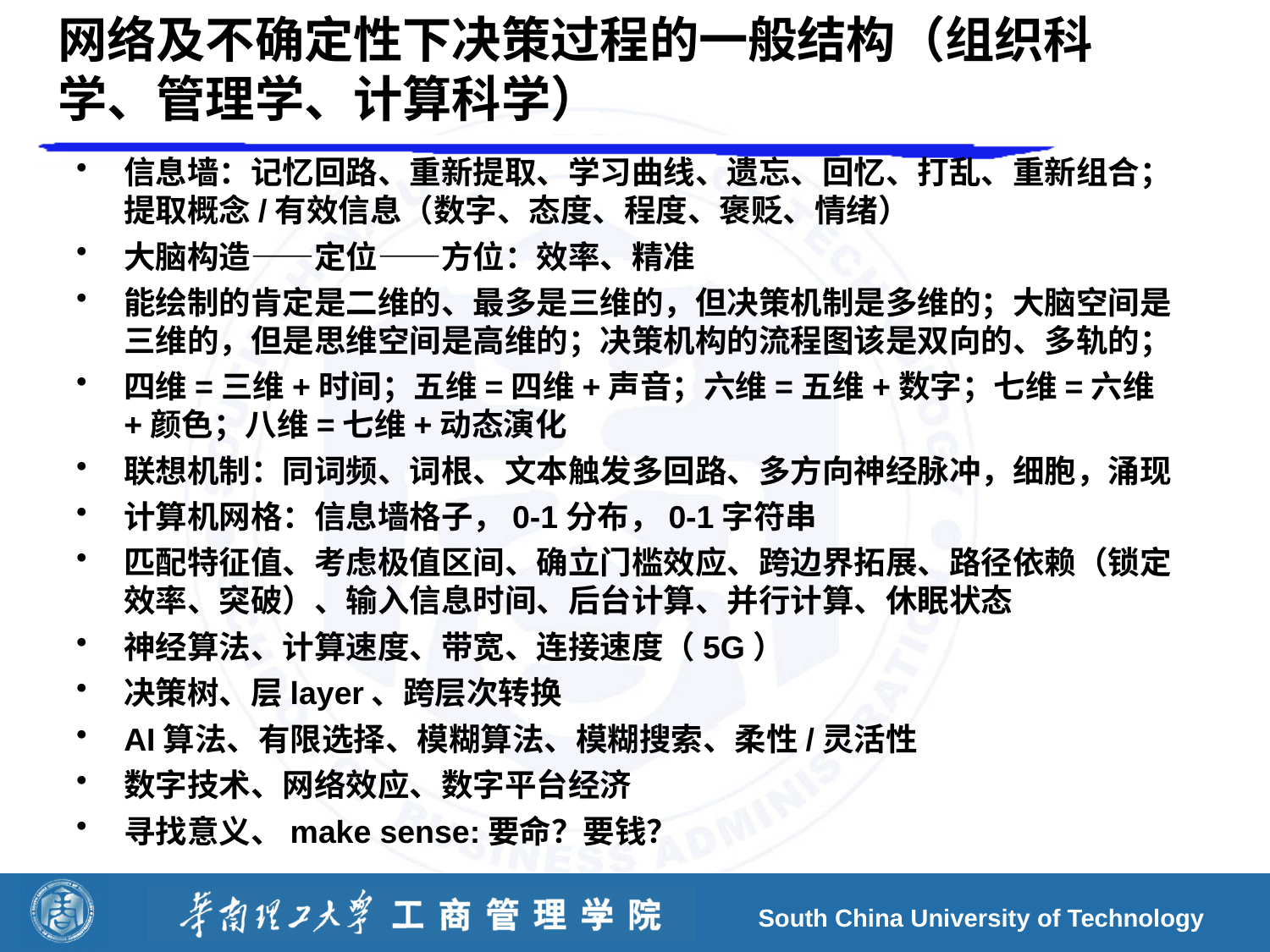

# 网络及不确定性下决策过程的一般结构（组织科学、管理学、计算科学）
信息墙：记忆回路、重新提取、学习曲线、遗忘、回忆、打乱、重新组合；提取概念/有效信息（数字、态度、程度、褒贬、情绪）
大脑构造——定位——方位：效率、精准
能绘制的肯定是二维的、最多是三维的，但决策机制是多维的；大脑空间是三维的，但是思维空间是高维的；决策机构的流程图该是双向的、多轨的；
四维=三维+时间；五维=四维+声音；六维=五维+数字；七维=六维+颜色；八维=七维+动态演化
联想机制：同词频、词根、文本触发多回路、多方向神经脉冲，细胞，涌现
计算机网格：信息墙格子，0-1分布，0-1字符串
匹配特征值、考虑极值区间、确立门槛效应、跨边界拓展、路径依赖（锁定效率、突破）、输入信息时间、后台计算、并行计算、休眠状态
神经算法、计算速度、带宽、连接速度（5G）
决策树、层layer、跨层次转换
AI算法、有限选择、模糊算法、模糊搜索、柔性/灵活性
数字技术、网络效应、数字平台经济
寻找意义、make sense:要命？要钱？

South China University of Technology